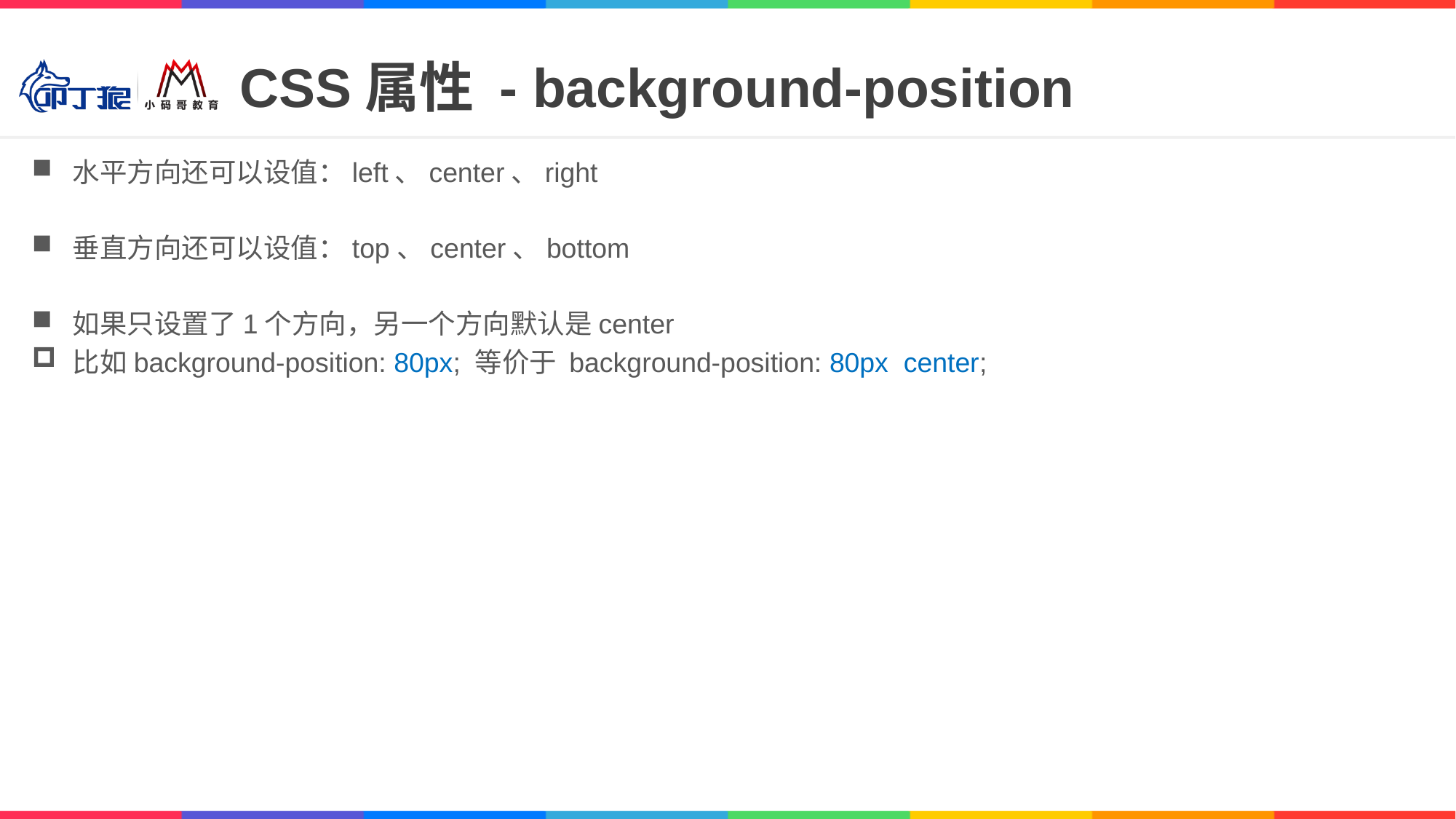

# CSS属性 - background-position
水平方向还可以设值：left、center、right

垂直方向还可以设值：top、center、bottom

如果只设置了1个方向，另一个方向默认是center
比如background-position: 80px; 等价于 background-position: 80px  center;